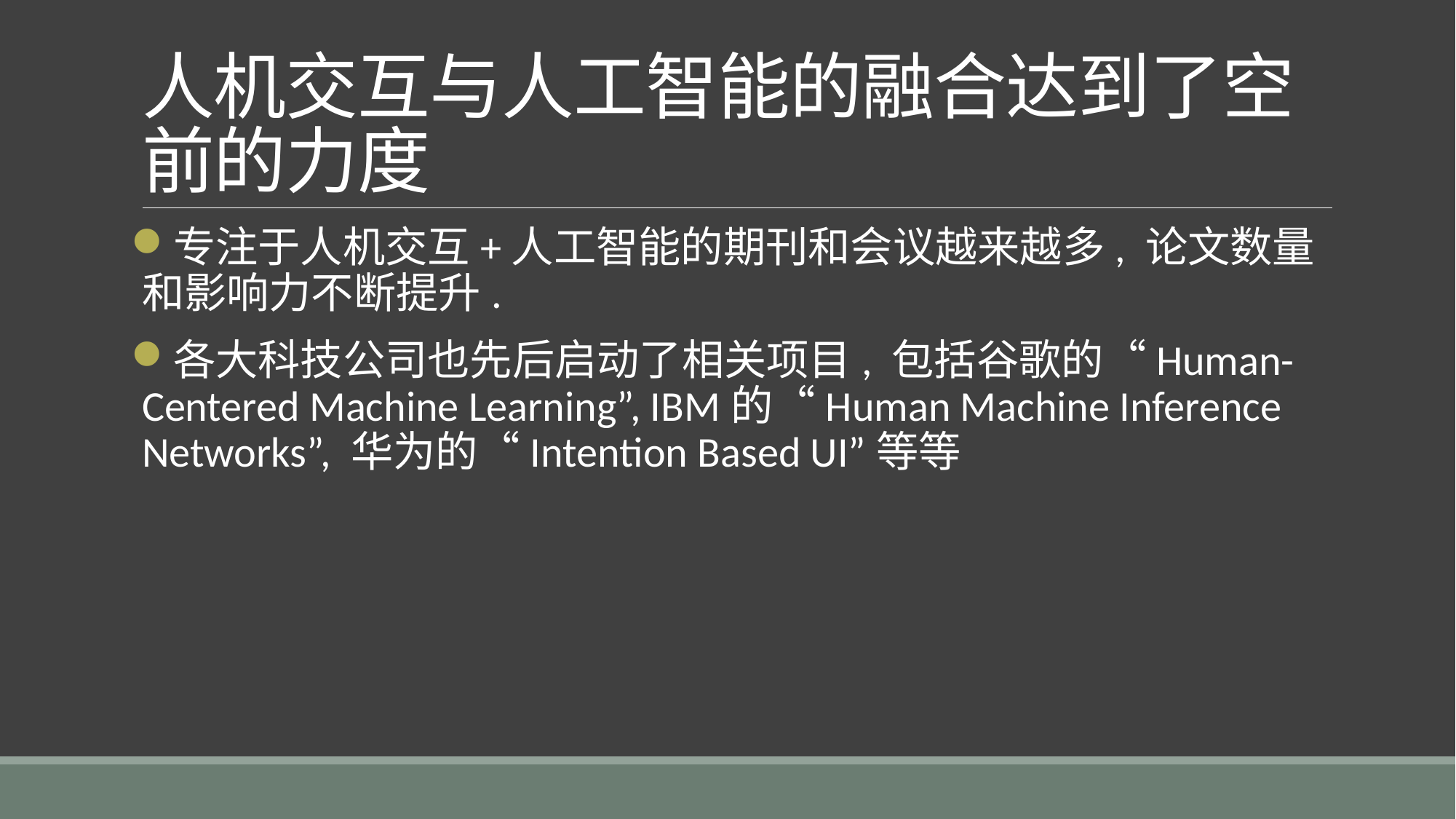

# 人机交互与人工智能的融合达到了空前的力度
专注于人机交互+人工智能的期刊和会议越来越多, 论文数量和影响力不断提升.
各大科技公司也先后启动了相关项目, 包括谷歌的“Human-Centered Machine Learning”, IBM的“Human Machine Inference Networks”, 华为的“Intention Based UI”等等